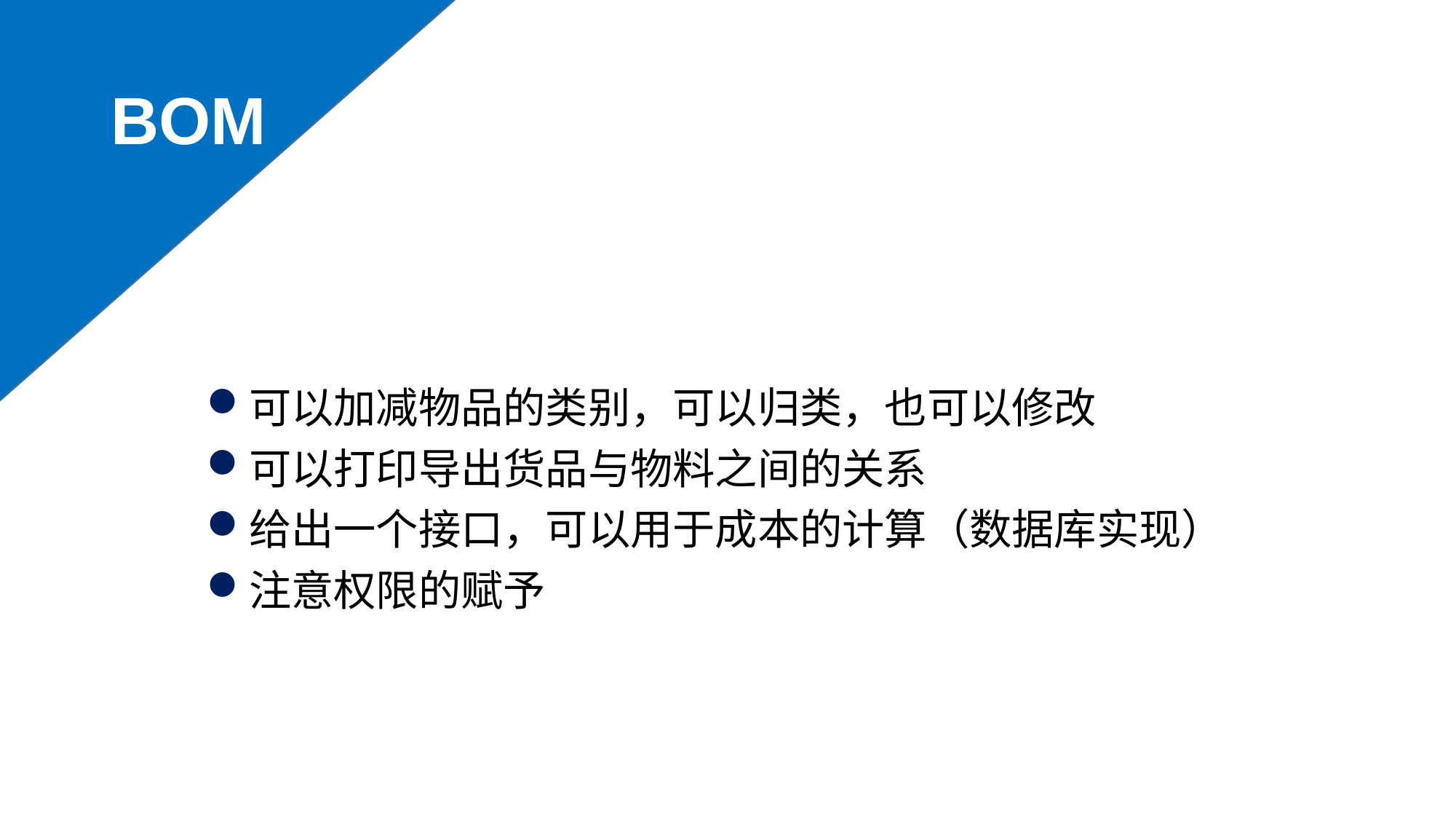

# BOM
可以加减物品的类别，可以归类，也可以修改
可以打印导出货品与物料之间的关系
给出一个接口，可以用于成本的计算（数据库实现）
注意权限的赋予